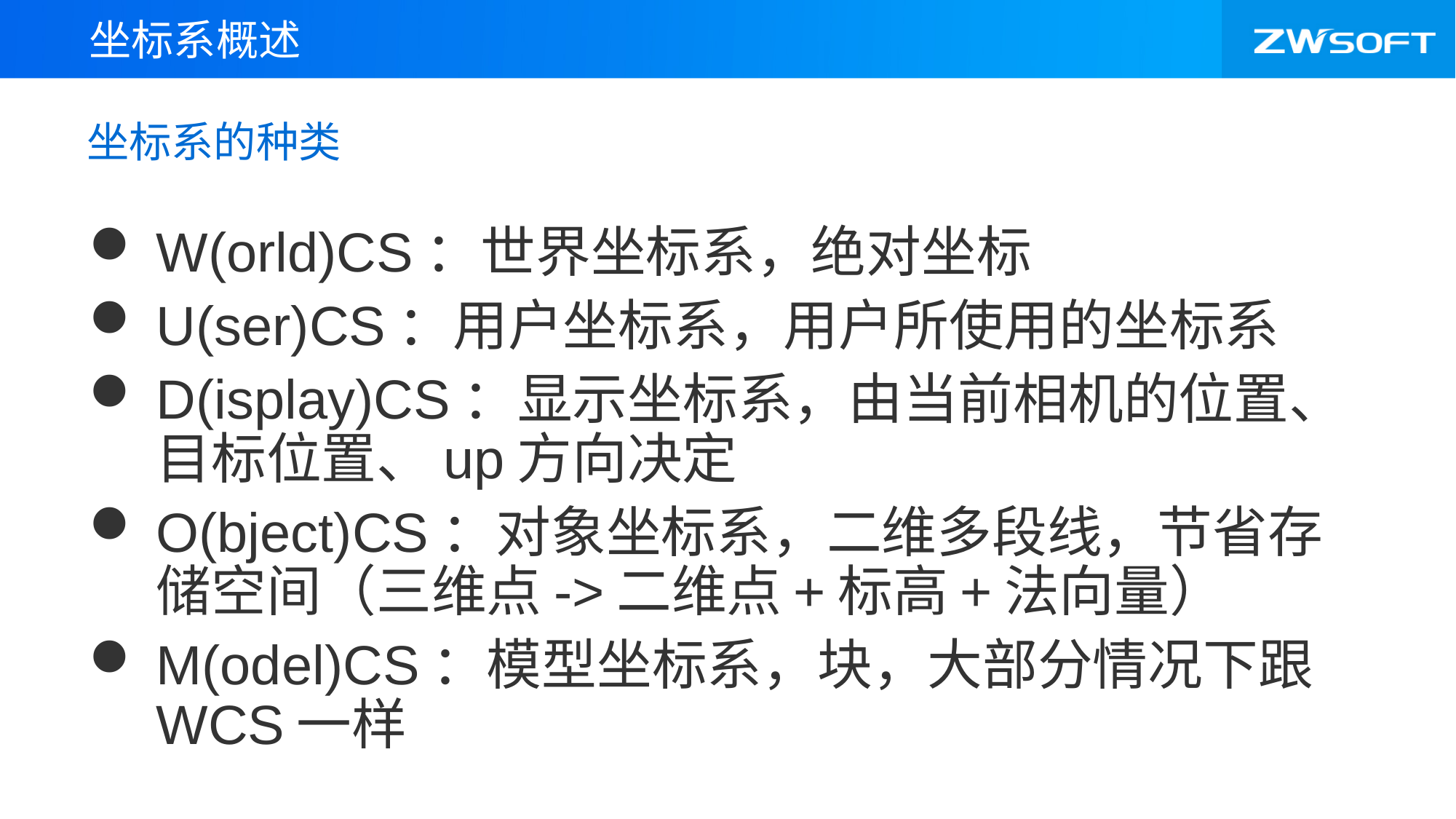

坐标系概述
# 坐标系的种类
W(orld)CS：世界坐标系，绝对坐标
U(ser)CS：用户坐标系，用户所使用的坐标系
D(isplay)CS：显示坐标系，由当前相机的位置、目标位置、up方向决定
O(bject)CS：对象坐标系，二维多段线，节省存储空间（三维点->二维点+标高+法向量）
M(odel)CS：模型坐标系，块，大部分情况下跟WCS一样